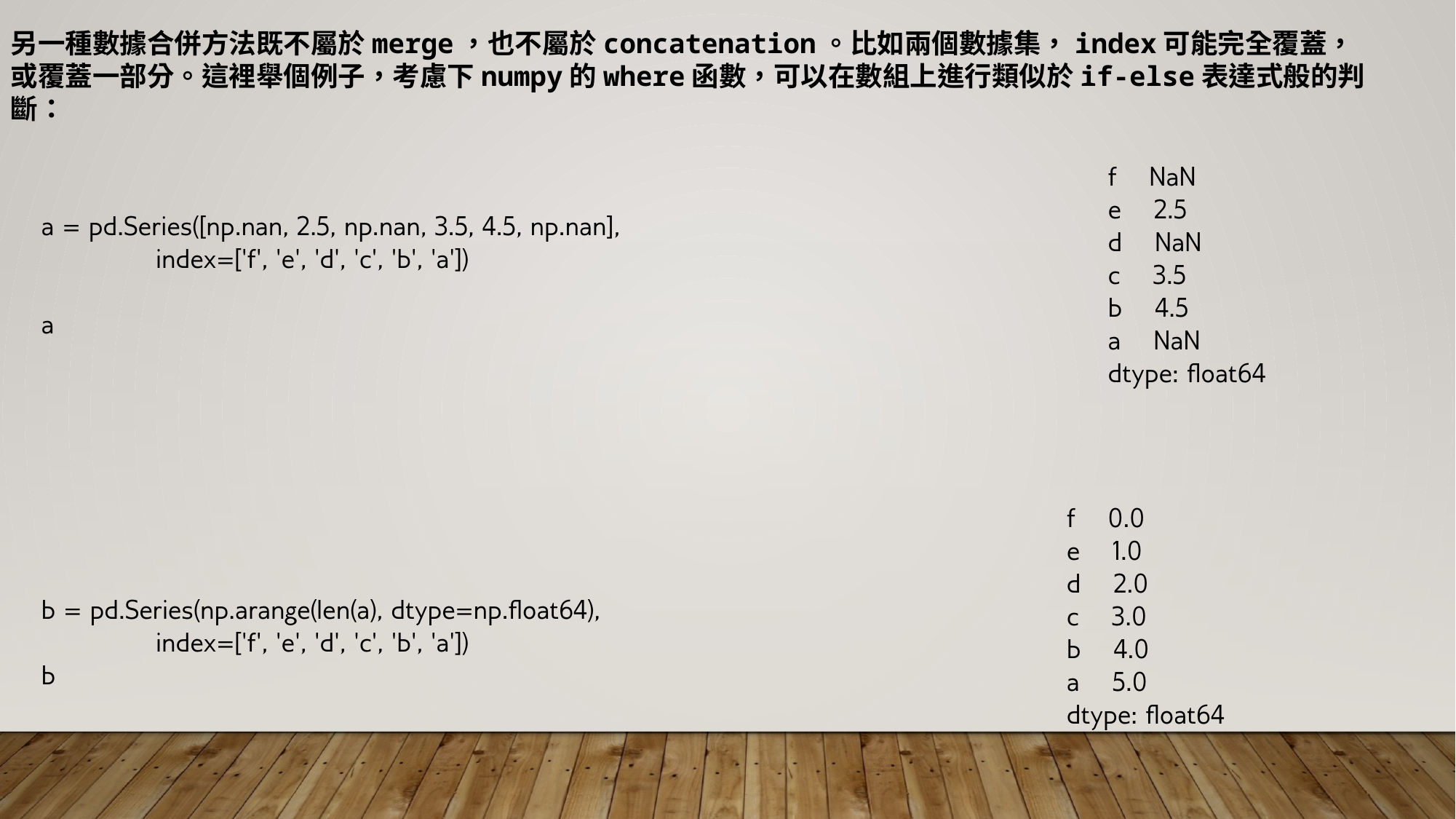

另一種數據合併方法既不屬於merge，也不屬於concatenation。比如兩個數據集，index可能完全覆蓋，或覆蓋一部分。這裡舉個例子，考慮下numpy的where函數，可以在數組上進行類似於if-else表達式般的判斷：
f    NaN
e    2.5
d    NaN
c    3.5
b    4.5
a    NaN
dtype: float64
a = pd.Series([np.nan, 2.5, np.nan, 3.5, 4.5, np.nan],
              index=['f', 'e', 'd', 'c', 'b', 'a'])

a
f    0.0
e    1.0
d    2.0
c    3.0
b    4.0
a    5.0
dtype: float64
b = pd.Series(np.arange(len(a), dtype=np.float64),
              index=['f', 'e', 'd', 'c', 'b', 'a'])
b